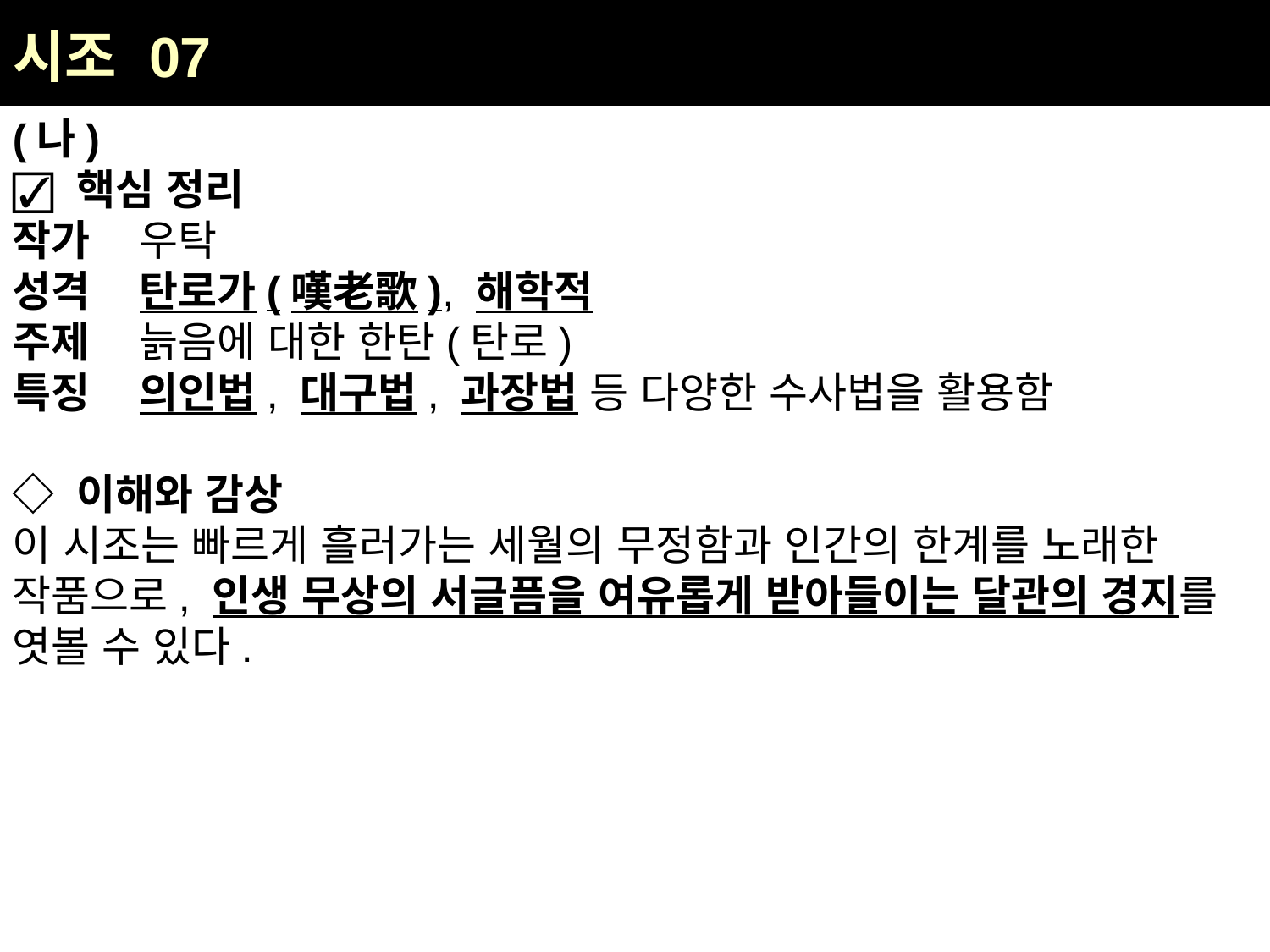

| 시조 07 |
| --- |
(나)
☑ 핵심 정리
작가	우탁
성격	탄로가(嘆老歌), 해학적
주제	늙음에 대한 한탄(탄로)
특징	의인법, 대구법, 과장법 등 다양한 수사법을 활용함

◇ 이해와 감상
이 시조는 빠르게 흘러가는 세월의 무정함과 인간의 한계를 노래한 작품으로, 인생 무상의 서글픔을 여유롭게 받아들이는 달관의 경지를 엿볼 수 있다.